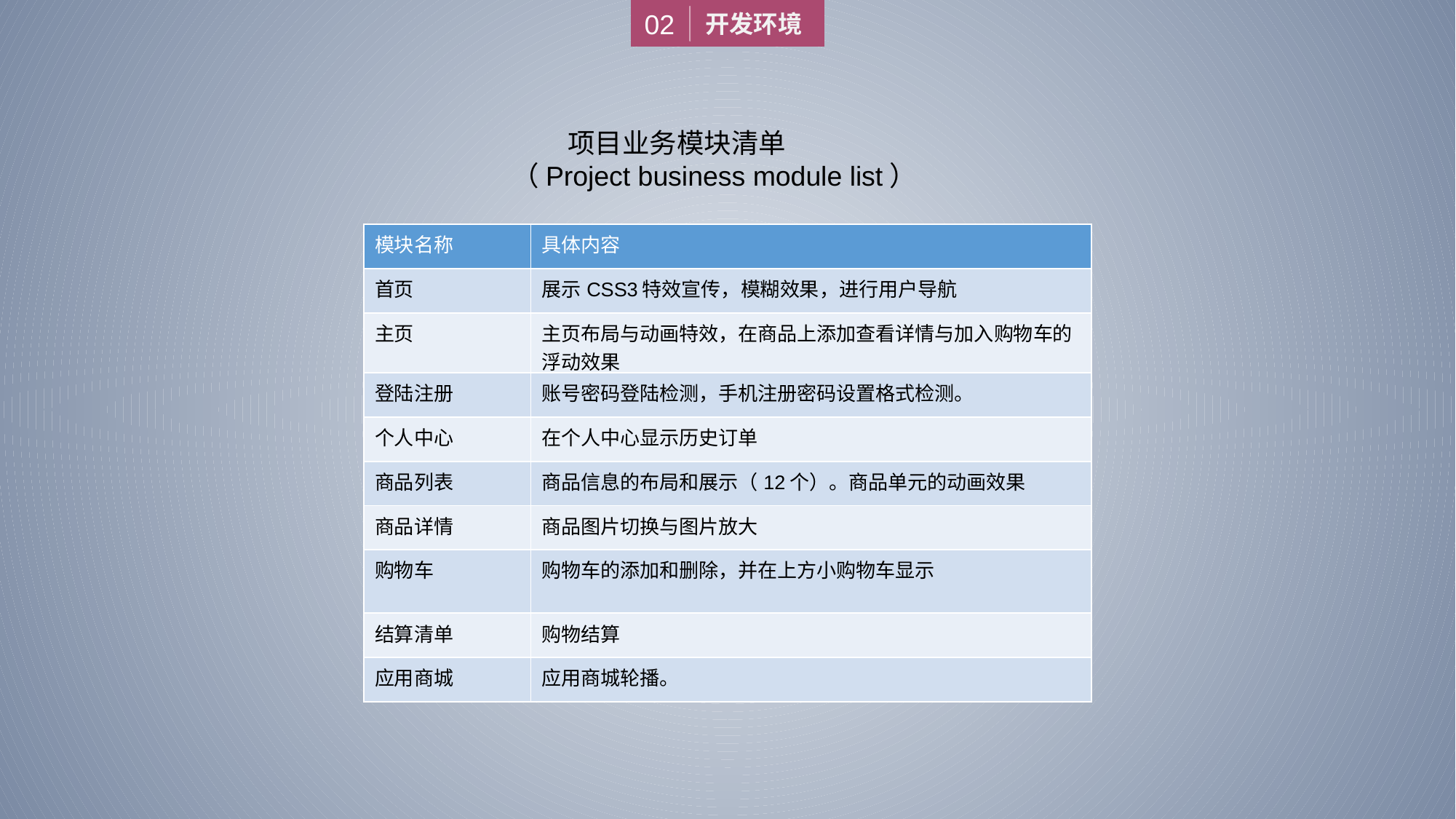

02
开发环境

                             项目业务模块清单
                    （Project business module list）

| 模块名称 | 具体内容 |
| --- | --- |
| 首页 | 展示CSS3特效宣传，模糊效果，进行用户导航 |
| 主页 | 主页布局与动画特效，在商品上添加查看详情与加入购物车的浮动效果 |
| 登陆注册 | 账号密码登陆检测，手机注册密码设置格式检测。 |
| 个人中心 | 在个人中心显示历史订单 |
| 商品列表 | 商品信息的布局和展示（12个）。商品单元的动画效果 |
| 商品详情 | 商品图片切换与图片放大 |
| 购物车 | 购物车的添加和删除，并在上方小购物车显示 |
| 结算清单 | 购物结算 |
| 应用商城 | 应用商城轮播。 |